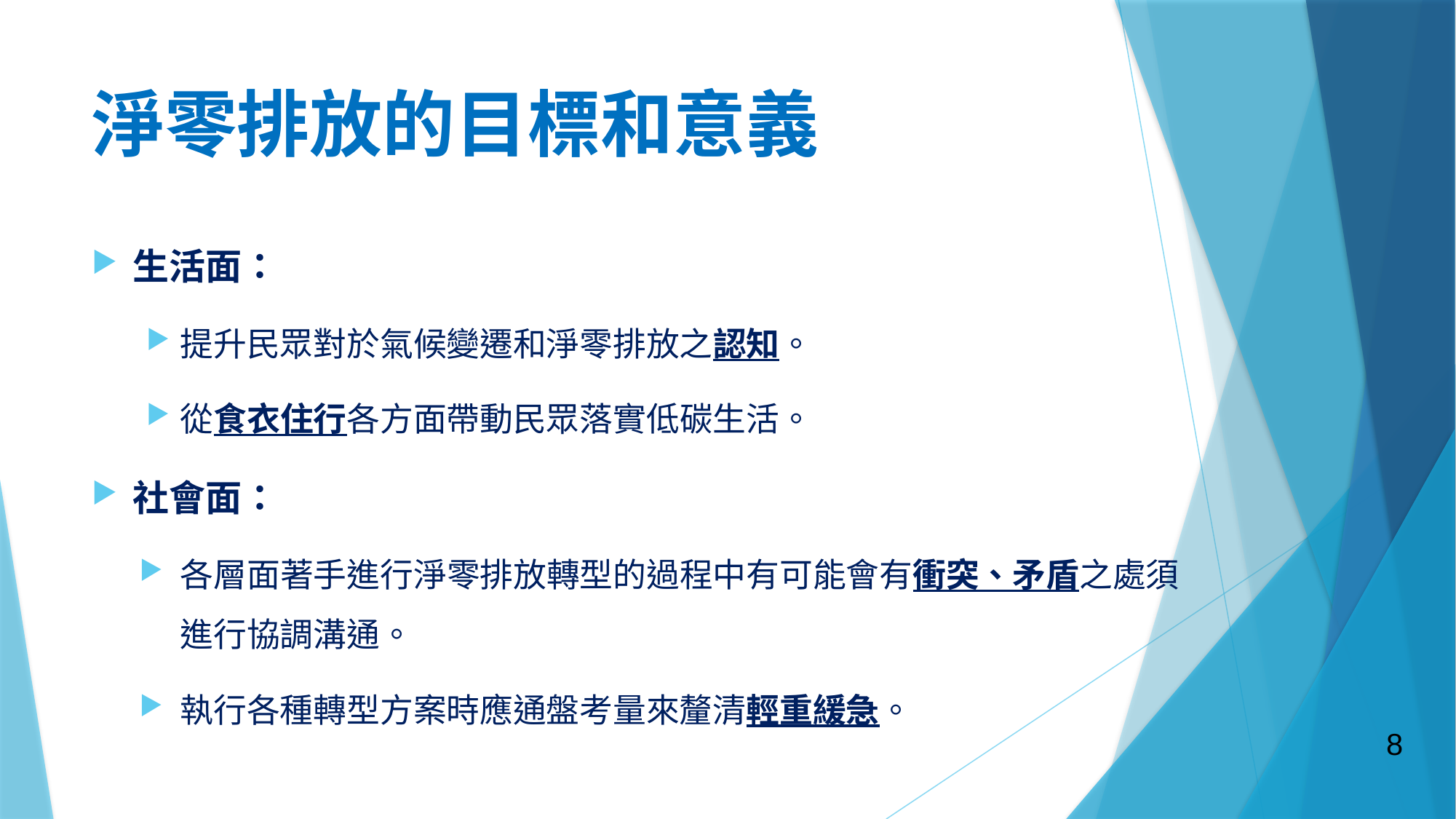

# 淨零排放的目標和意義
生活面：
提升民眾對於氣候變遷和淨零排放之認知。
從食衣住行各方面帶動民眾落實低碳生活。
社會面：
各層面著手進行淨零排放轉型的過程中有可能會有衝突、矛盾之處須進行協調溝通。
執行各種轉型方案時應通盤考量來釐清輕重緩急。
8